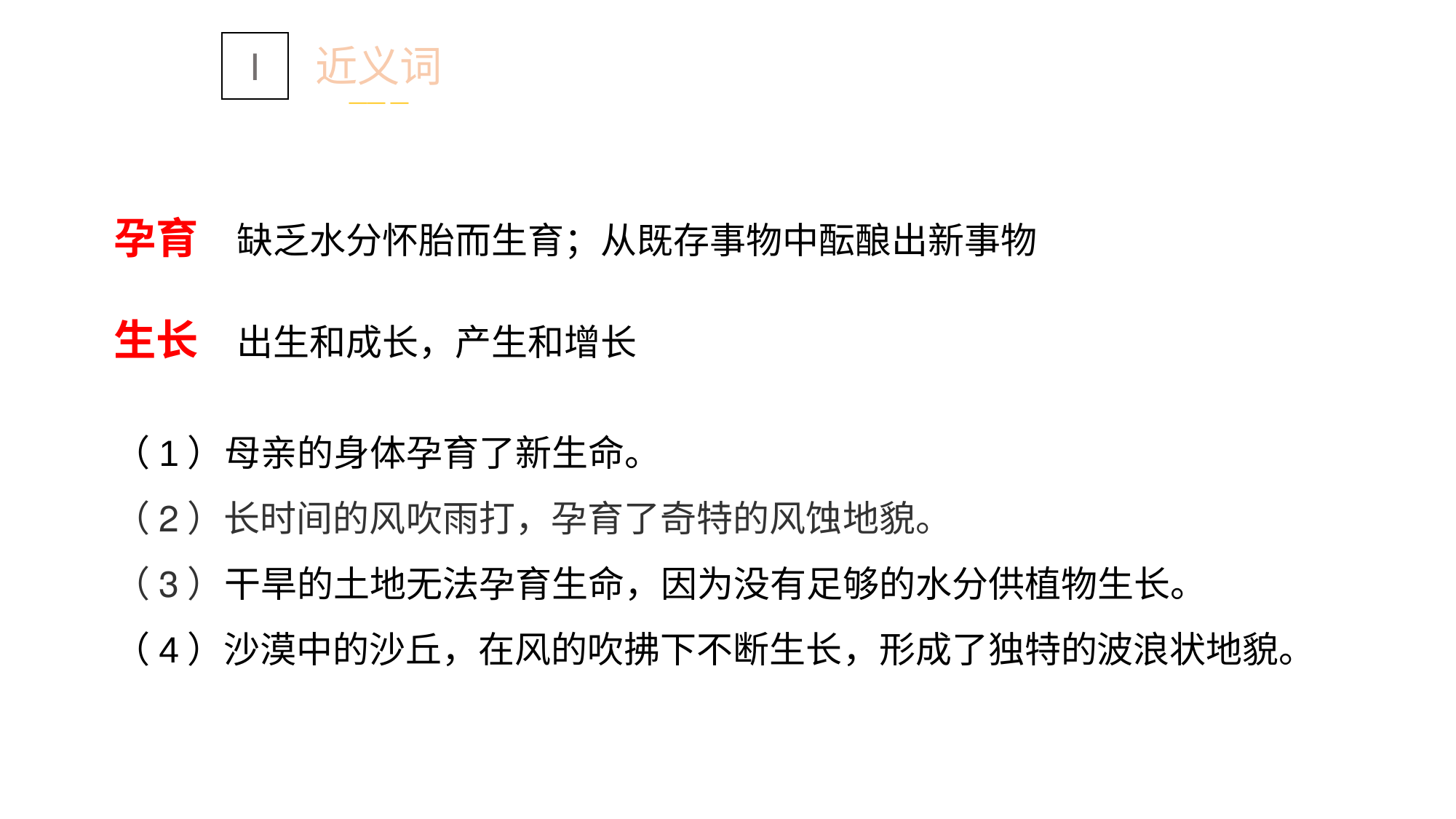

Ⅰ
近义词
—— —

孕育    缺乏水分怀胎而生育；从既存事物中酝酿出新事物

生长    出生和成长，产生和增长

（1）母亲的身体孕育了新生命。
（2）长时间的风吹雨打，孕育了奇特的风蚀地貌。
（3）干旱的土地无法孕育生命，因为没有足够的水分供植物生长。
（4）沙漠中的沙丘，在风的吹拂下不断生长，形成了独特的波浪状地貌。